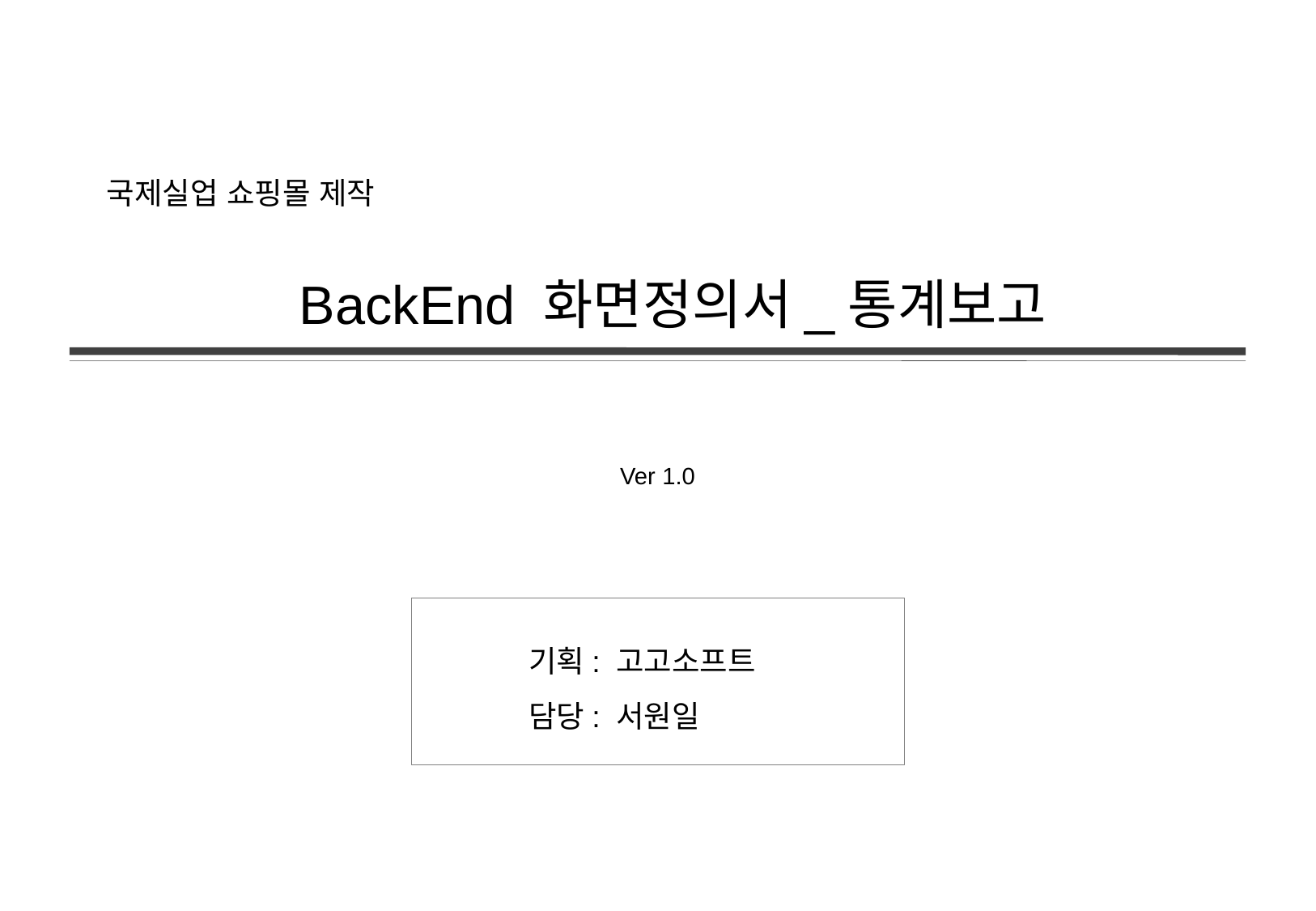

국제실업 쇼핑몰 제작
BackEnd 화면정의서_통계보고
Ver 1.0
기획: 고고소프트
담당: 서원일